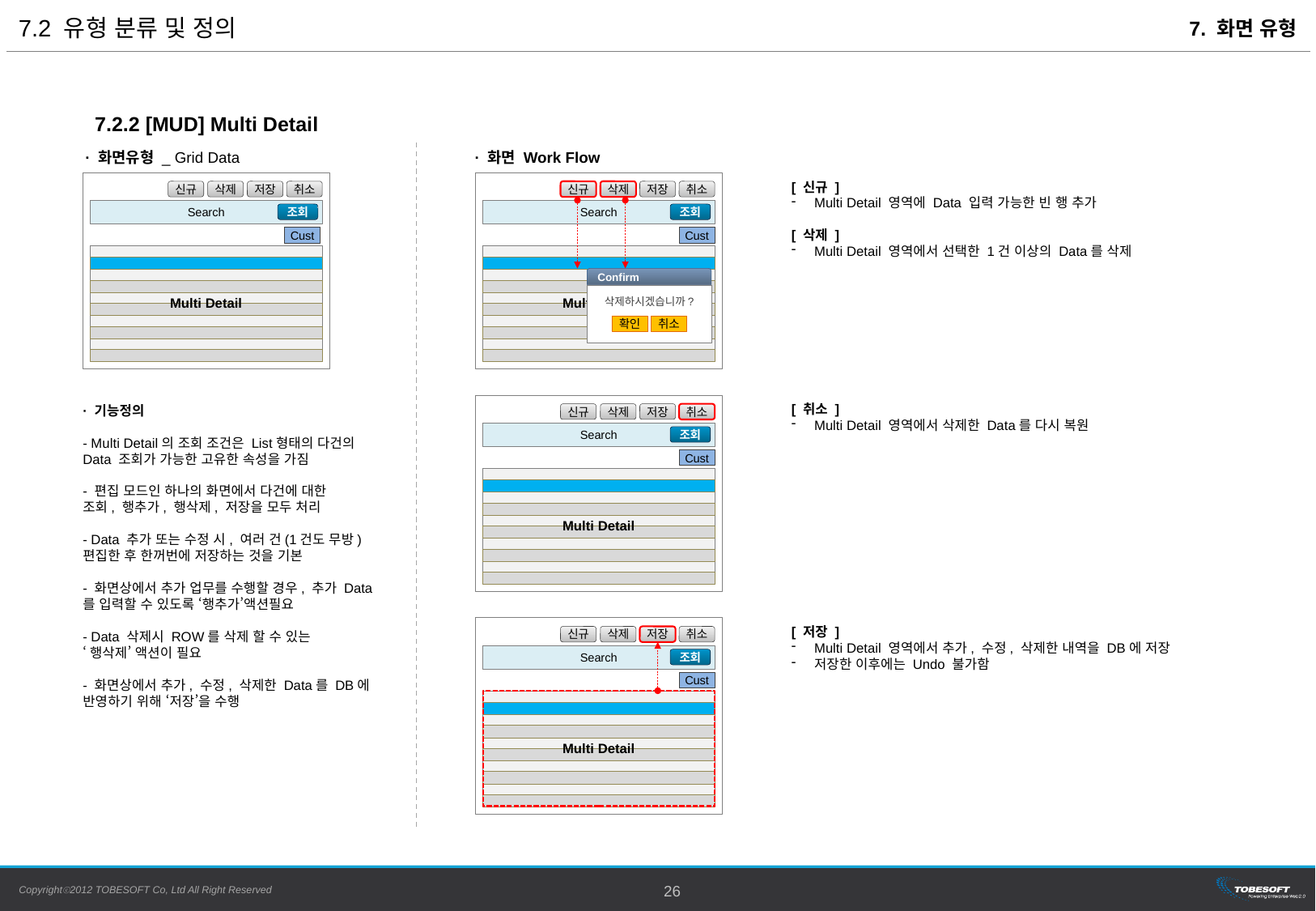

7.2 유형 분류 및 정의
7. 화면 유형
7.2.2 [MUD] Multi Detail
· 화면유형 _ Grid Data
· 화면 Work Flow

[ 신규 ]
Multi Detail 영역에 Data 입력 가능한 빈 행 추가

[ 삭제 ]
Multi Detail 영역에서 선택한 1건 이상의 Data를 삭제
신규
삭제
저장
취소
신규
삭제
저장
취소
Search
Search
Confirm
삭제하시겠습니까?
확인
취소
조회
조회
Cust
Cust

Multi Detail
Multi Detail

[ 취소 ]
Multi Detail 영역에서 삭제한 Data를 다시 복원
· 기능정의

- Multi Detail의 조회 조건은 List형태의 다건의
Data 조회가 가능한 고유한 속성을 가짐

- 편집 모드인 하나의 화면에서 다건에 대한
조회, 행추가, 행삭제, 저장을 모두 처리

- Data 추가 또는 수정 시, 여러 건(1건도 무방) 편집한 후 한꺼번에 저장하는 것을 기본

- 화면상에서 추가 업무를 수행할 경우, 추가 Data를 입력할 수 있도록 ‘행추가’액션필요

- Data 삭제시 ROW를 삭제 할 수 있는
‘행삭제’ 액션이 필요

- 화면상에서 추가, 수정, 삭제한 Data를 DB에
반영하기 위해 ‘저장’을 수행
신규
삭제
저장
취소
Search
조회
Cust

Multi Detail

[ 저장 ]
Multi Detail 영역에서 추가, 수정, 삭제한 내역을 DB에 저장
저장한 이후에는 Undo 불가함
신규
삭제
저장
취소
Search
조회
Cust

Multi Detail